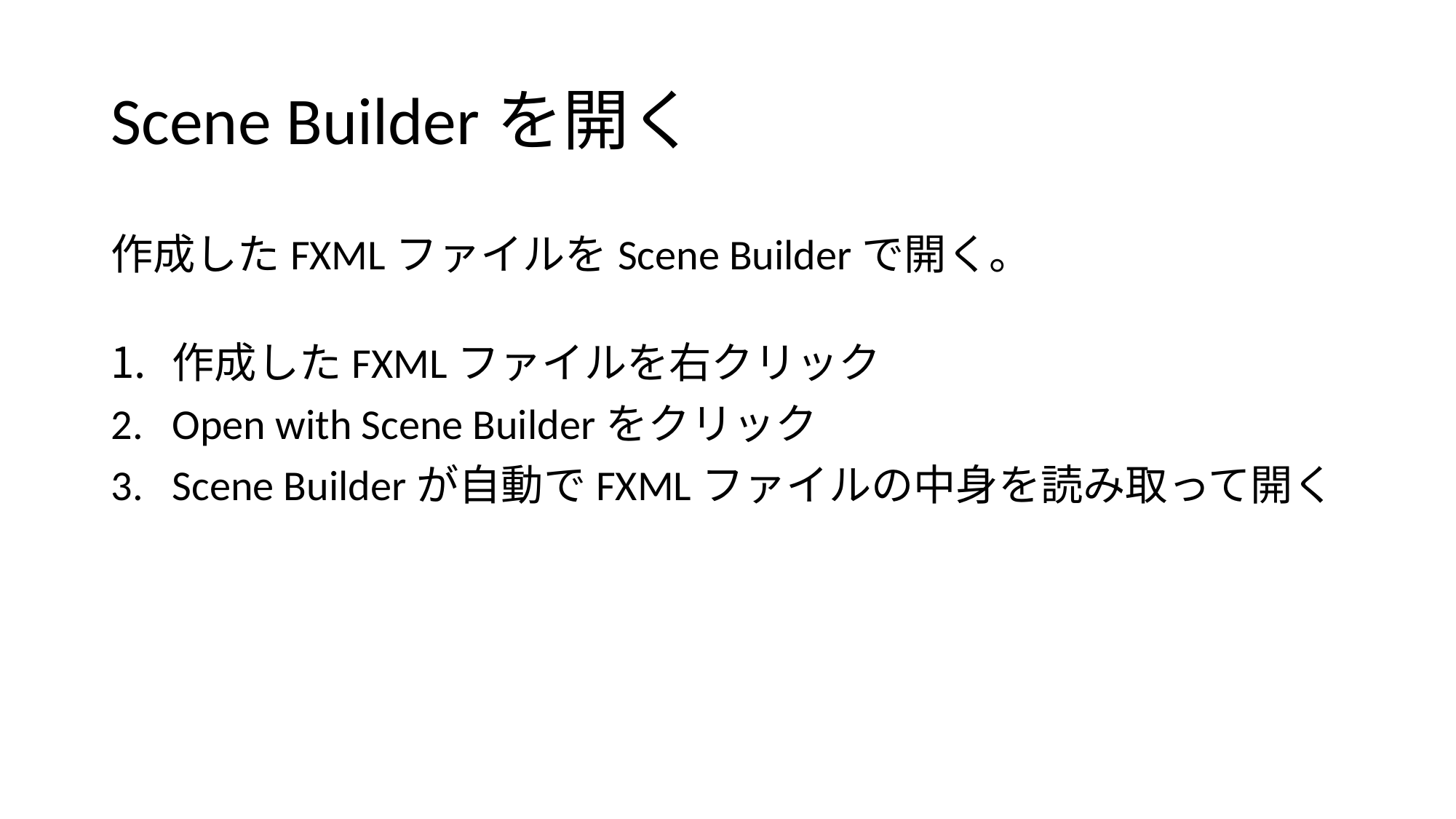

# Scene Builderを開く
作成したFXMLファイルをScene Builderで開く。
作成したFXMLファイルを右クリック
Open with Scene Builderをクリック
Scene Builderが自動でFXMLファイルの中身を読み取って開く